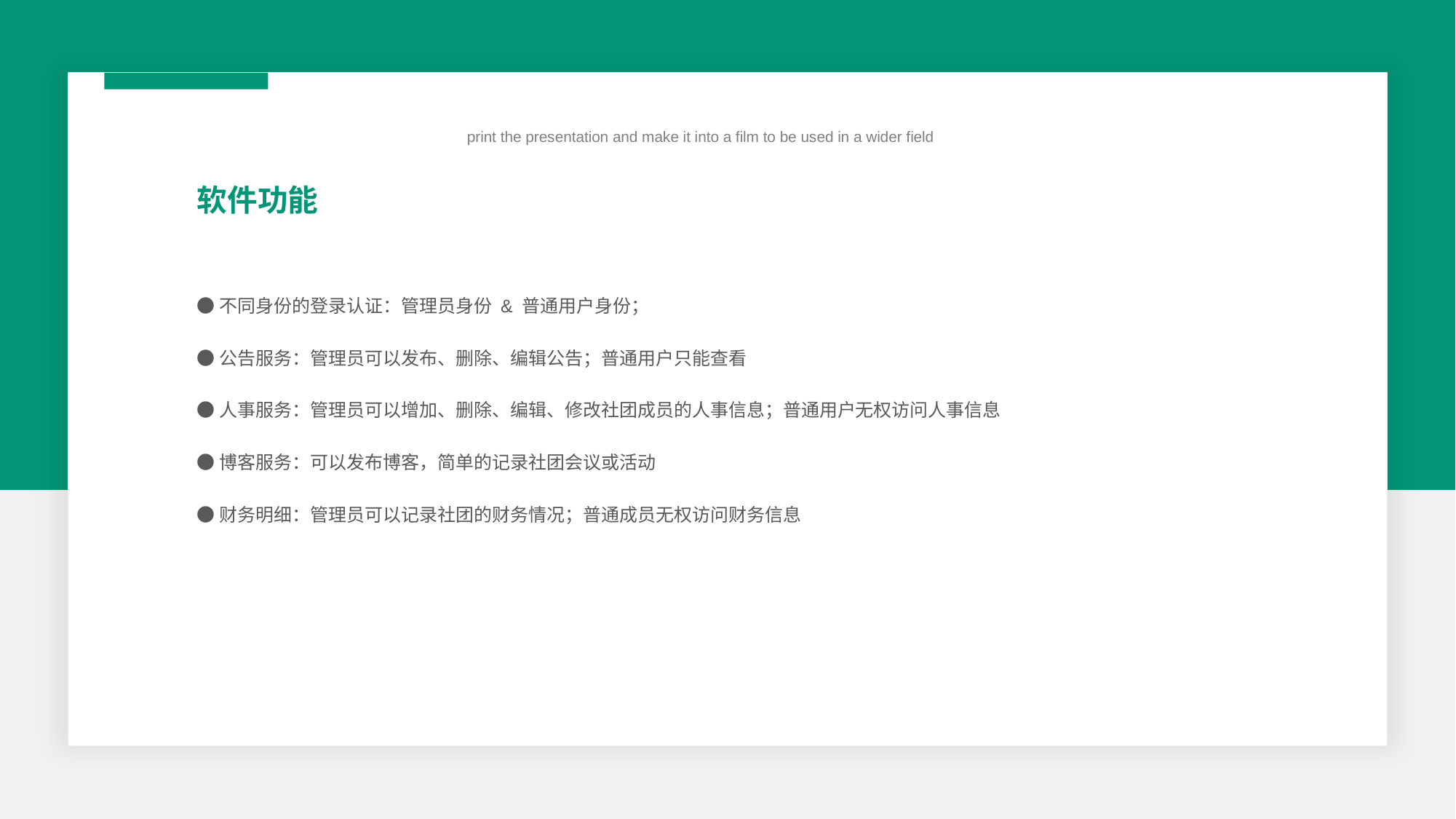

print the presentation and make it into a film to be used in a wider field
软件功能

●不同身份的登录认证：管理员身份 & 普通用户身份；

●公告服务：管理员可以发布、删除、编辑公告；普通用户只能查看

●人事服务：管理员可以增加、删除、编辑、修改社团成员的人事信息；普通用户无权访问人事信息

●博客服务：可以发布博客，简单的记录社团会议或活动

●财务明细：管理员可以记录社团的财务情况；普通成员无权访问财务信息

文字添加
此处
文字添加
此处
文字添加
此处
文字添加
此处